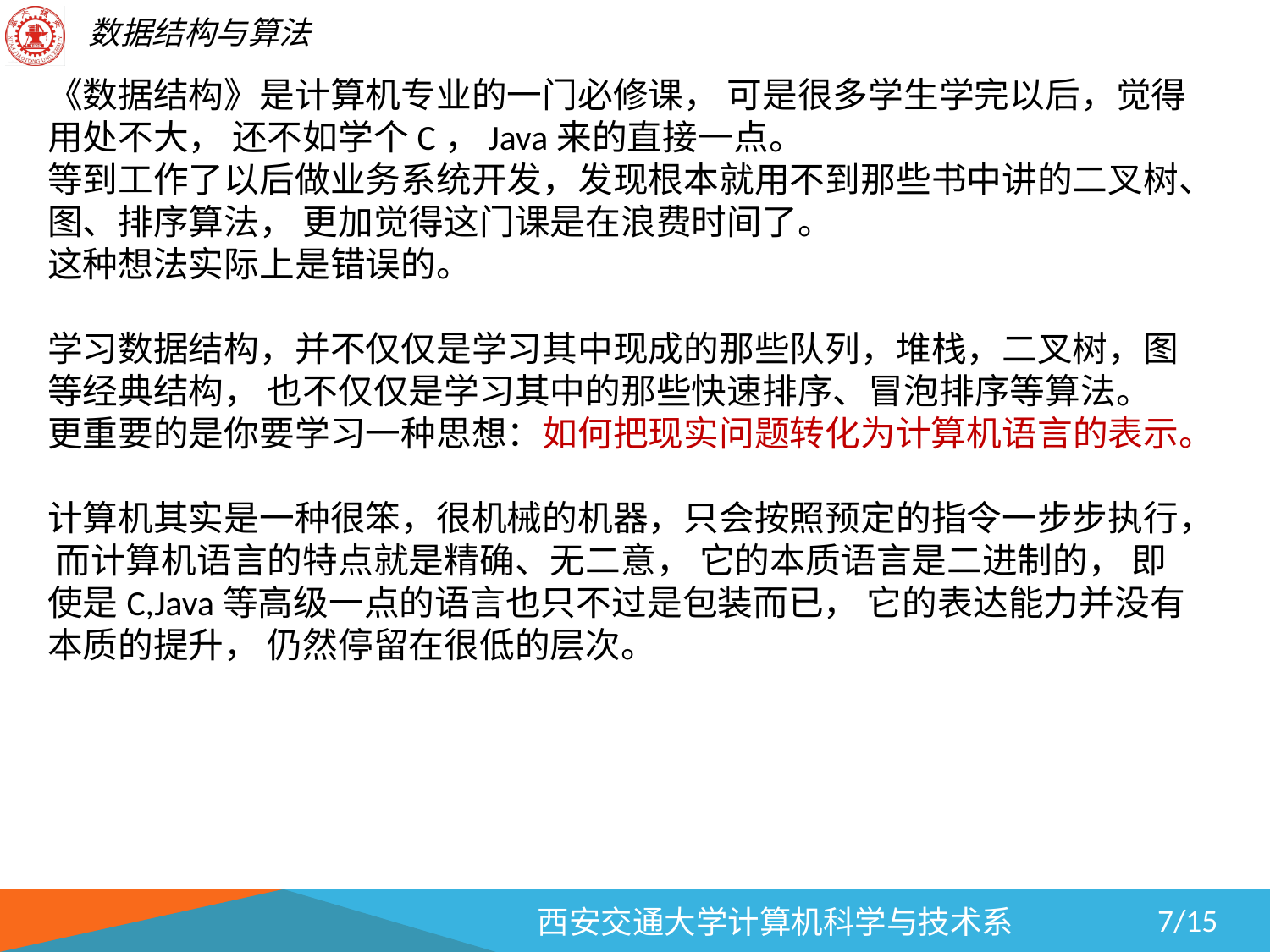

《数据结构》是计算机专业的一门必修课， 可是很多学生学完以后，觉得用处不大， 还不如学个C，Java来的直接一点。
等到工作了以后做业务系统开发，发现根本就用不到那些书中讲的二叉树、图、排序算法， 更加觉得这门课是在浪费时间了。
这种想法实际上是错误的。
学习数据结构，并不仅仅是学习其中现成的那些队列，堆栈，二叉树，图等经典结构， 也不仅仅是学习其中的那些快速排序、冒泡排序等算法。
更重要的是你要学习一种思想：如何把现实问题转化为计算机语言的表示。
计算机其实是一种很笨，很机械的机器，只会按照预定的指令一步步执行， 而计算机语言的特点就是精确、无二意， 它的本质语言是二进制的， 即使是C,Java等高级一点的语言也只不过是包装而已， 它的表达能力并没有本质的提升， 仍然停留在很低的层次。